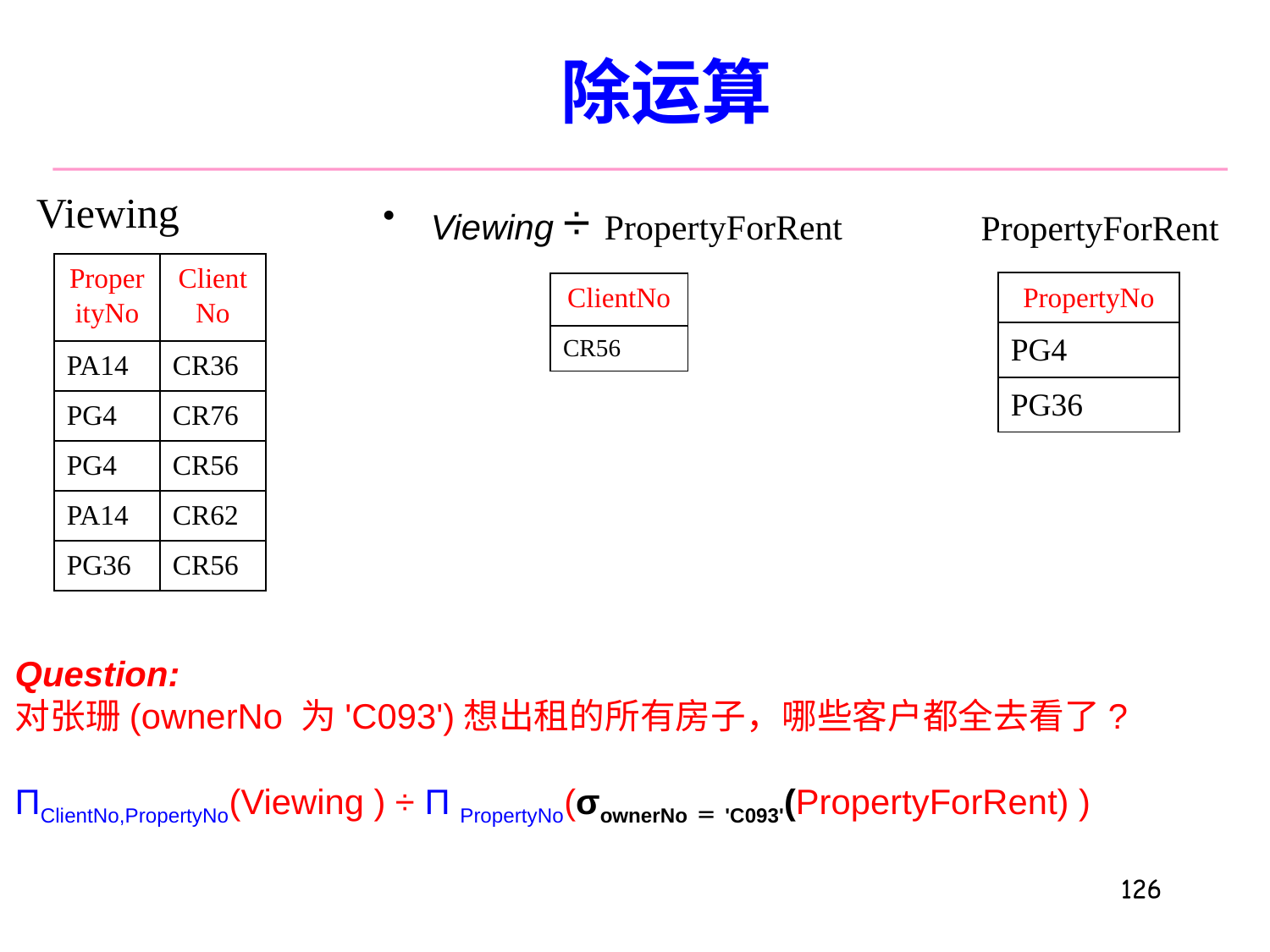

# 除运算
Viewing ÷ PropertyForRent

Viewing
PropertyForRent
| ProperityNo | ClientNo |
| --- | --- |
| PA14 | CR36 |
| PG4 | CR76 |
| PG4 | CR56 |
| PA14 | CR62 |
| PG36 | CR56 |
| PropertyNo |
| --- |
| PG4 |
| PG36 |
| ClientNo |
| --- |
| CR56 |
Question:
对张珊(ownerNo 为'C093')想出租的所有房子，哪些客户都全去看了?

ΠClientNo,PropertyNo(Viewing ) ÷ Π PropertyNo(σownerNo＝'C093'(PropertyForRent) )
126